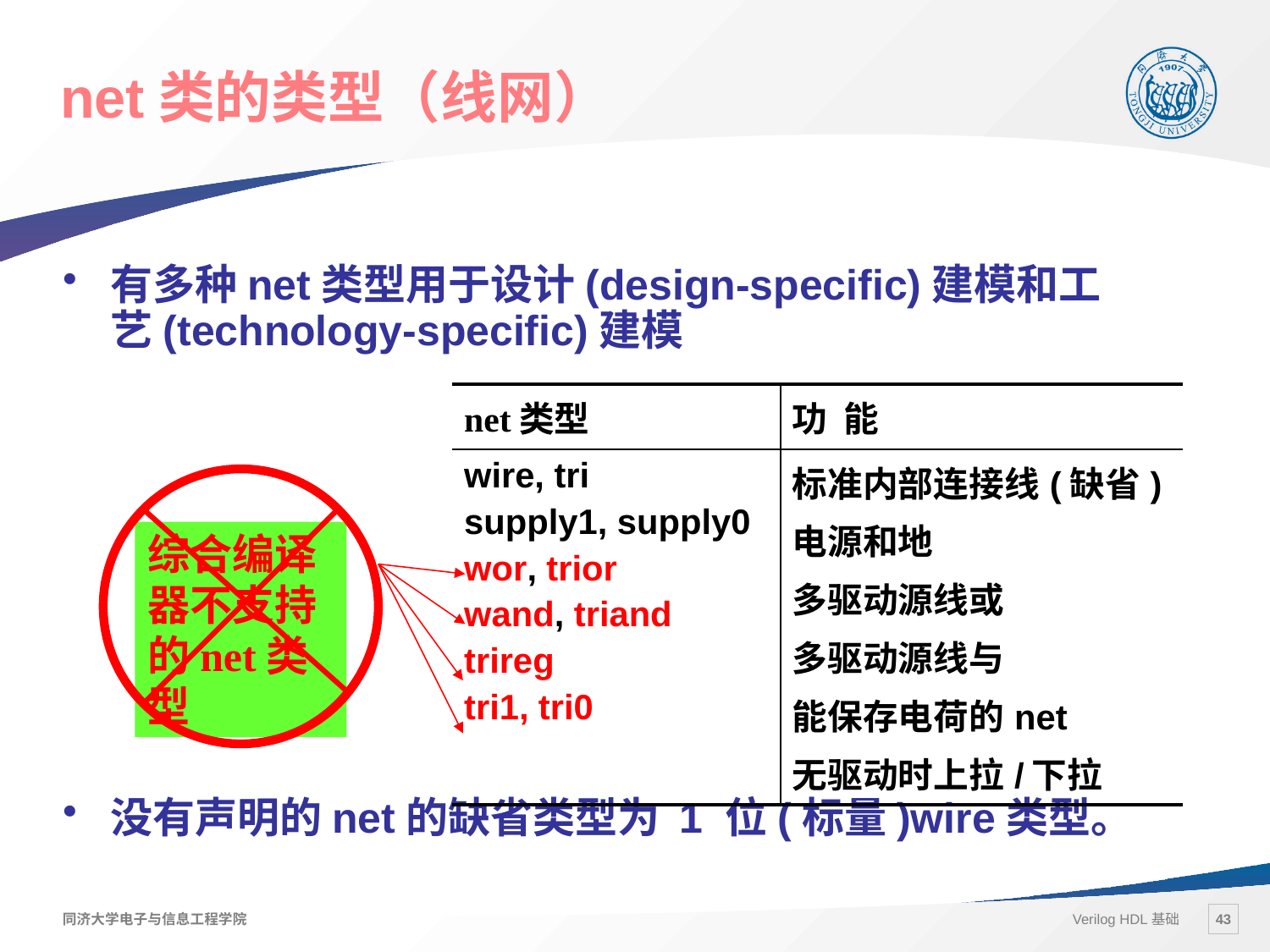

# net类的类型（线网）
有多种net类型用于设计(design-specific)建模和工艺(technology-specific)建模

没有声明的net的缺省类型为 1 位(标量)wire类型。
| net类型 | 功 能 |
| --- | --- |
| wire, tri supply1, supply0 wor, trior wand, triand trireg tri1, tri0 | 标准内部连接线(缺省) 电源和地 多驱动源线或 多驱动源线与 能保存电荷的net 无驱动时上拉/下拉 |

综合编译器不支持的net类型